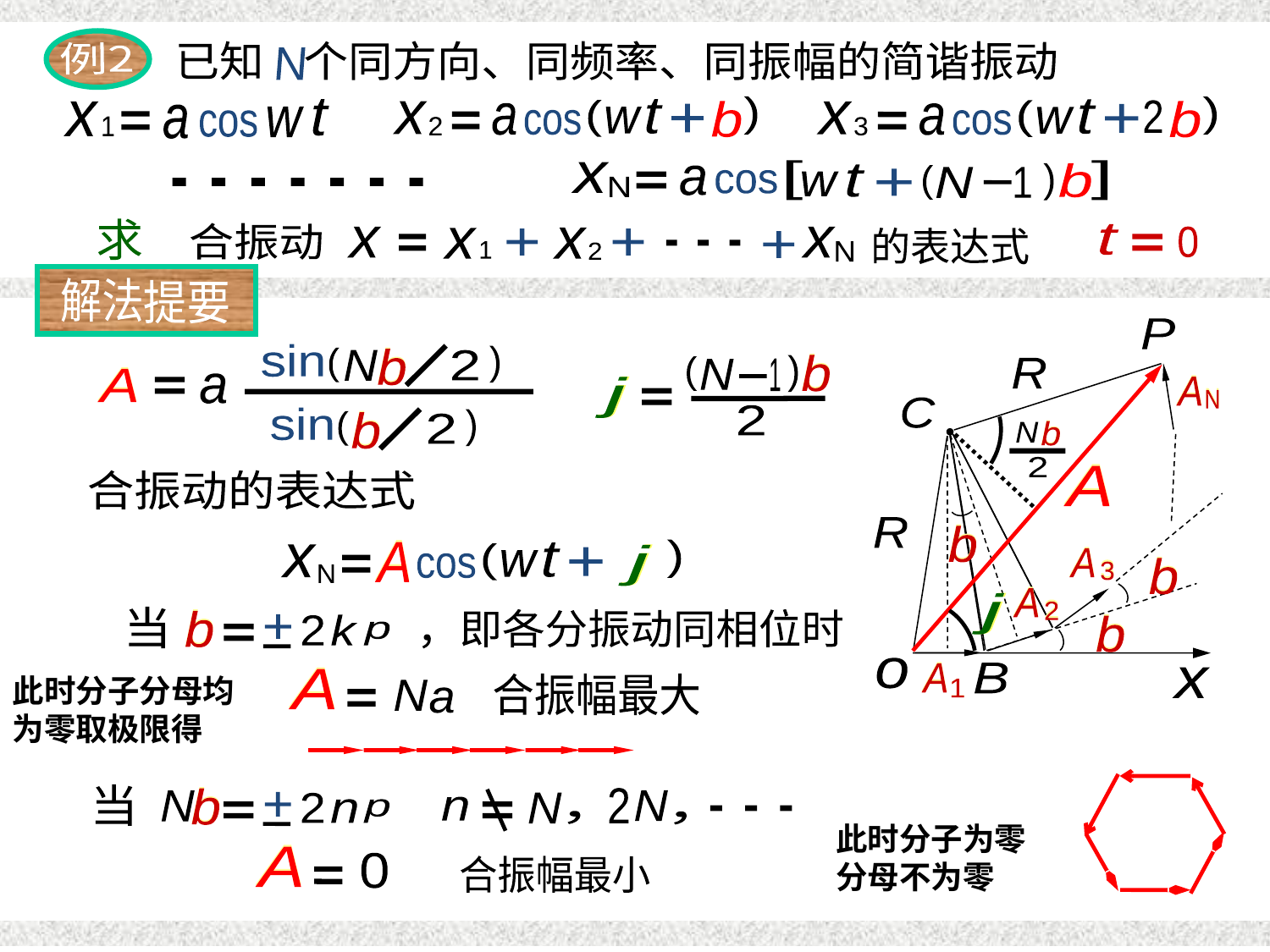

例八

例2
已知    个同方向、同频率、同振幅的简谐振动
N
)
t
(
β
x
x
2
a
+
ω
cos

)
t
x
x
1
a
ω
cos

t
(
2
β
x
x
3
a
+
ω
cos

[             ]
x
x
)
β
t
(
a
N
1
+
cos
ω

N
.......

求
合振动
x
x
x
x
x
x
2
x
x
1
+
+
+

...
N
的表达式
t
0

解法
提要

P
x
R
x

Α
Α
Ν
Ν

C
x

β
β
N

2

Α
Α

R
x
β
β
Α
Α
3
3
β
β

Α
Α
2
2
ϕ
ϕ

β
β

o
x
Α
Α
1
1
B
x
x
x
sin

)
β
β
(
N
2
β
β
)
(
1
N
Α
Α
a

ϕ
ϕ

2
sin

)
β
β
(
2
合振动的表达式
)
Α
Α
t
(
x
x
ϕ
ϕ
+
ω
cos

N
当
，即各分振动同相位时
β
β
+

k
2
π

Α
Α
合振幅最大
N
a

此时分子分母均为零取极限得

当
β
β
2

N
N
+

N
2
n
n
π

...
，
，
Α
Α
0
合振幅最小

此时分子为零分母不为零